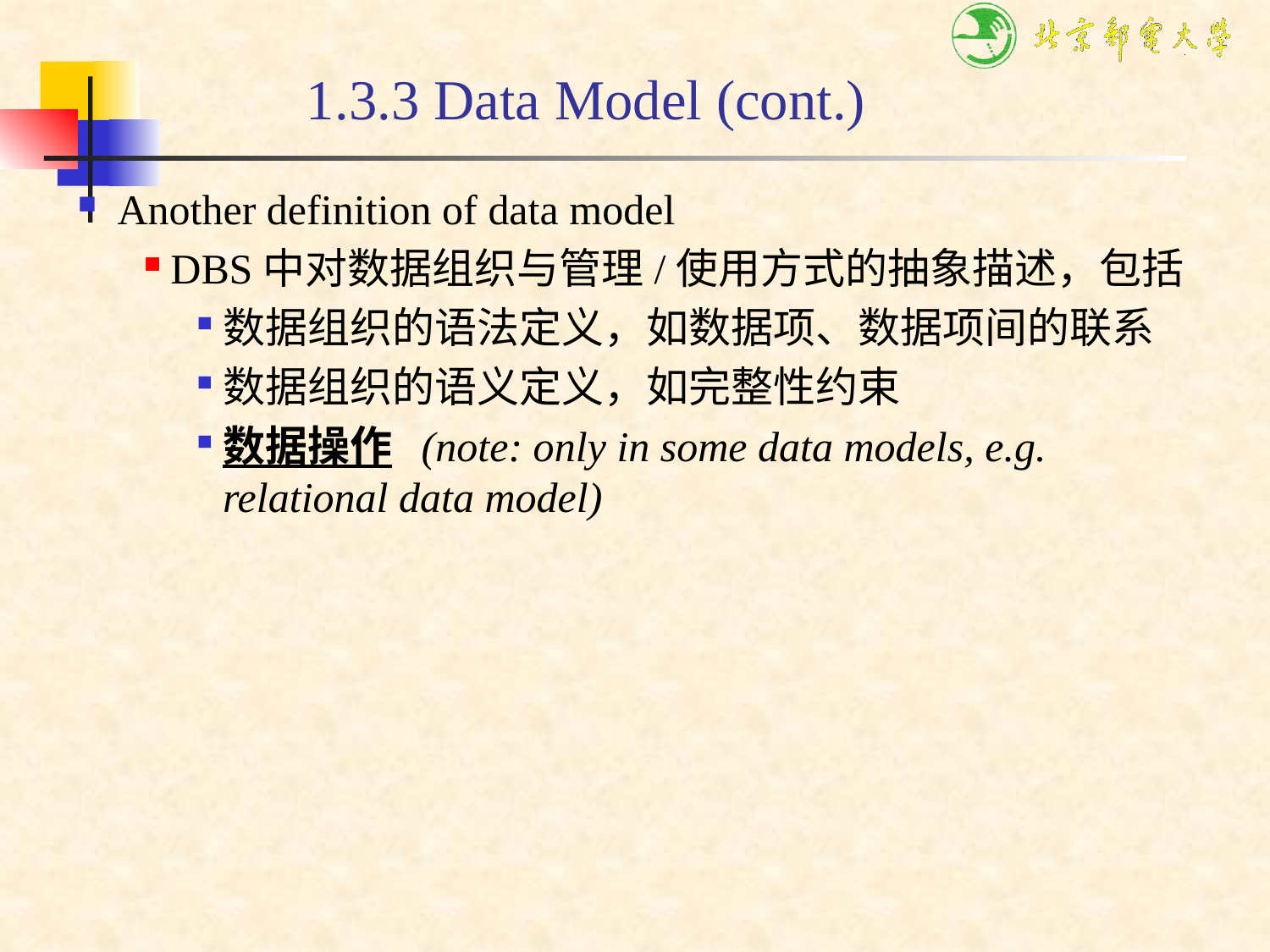

# 1.3.3 Data Model (cont.)
Another definition of data model
DBS中对数据组织与管理/使用方式的抽象描述，包括
数据组织的语法定义，如数据项、数据项间的联系
数据组织的语义定义，如完整性约束
数据操作  (note: only in some data models, e.g. relational data model)
42